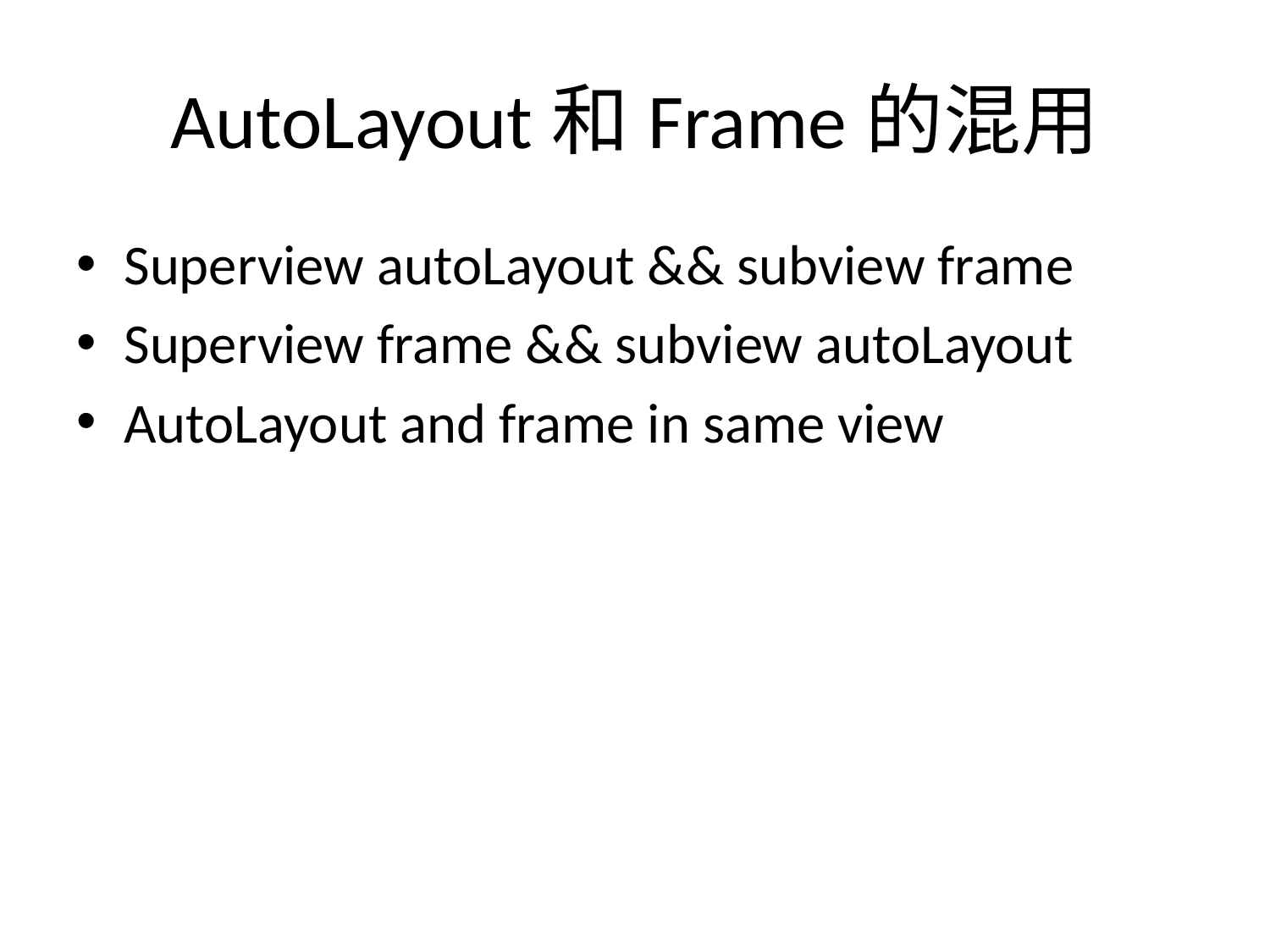

# AutoLayout和Frame的混用
Superview autoLayout && subview frame
Superview frame && subview autoLayout
AutoLayout and frame in same view